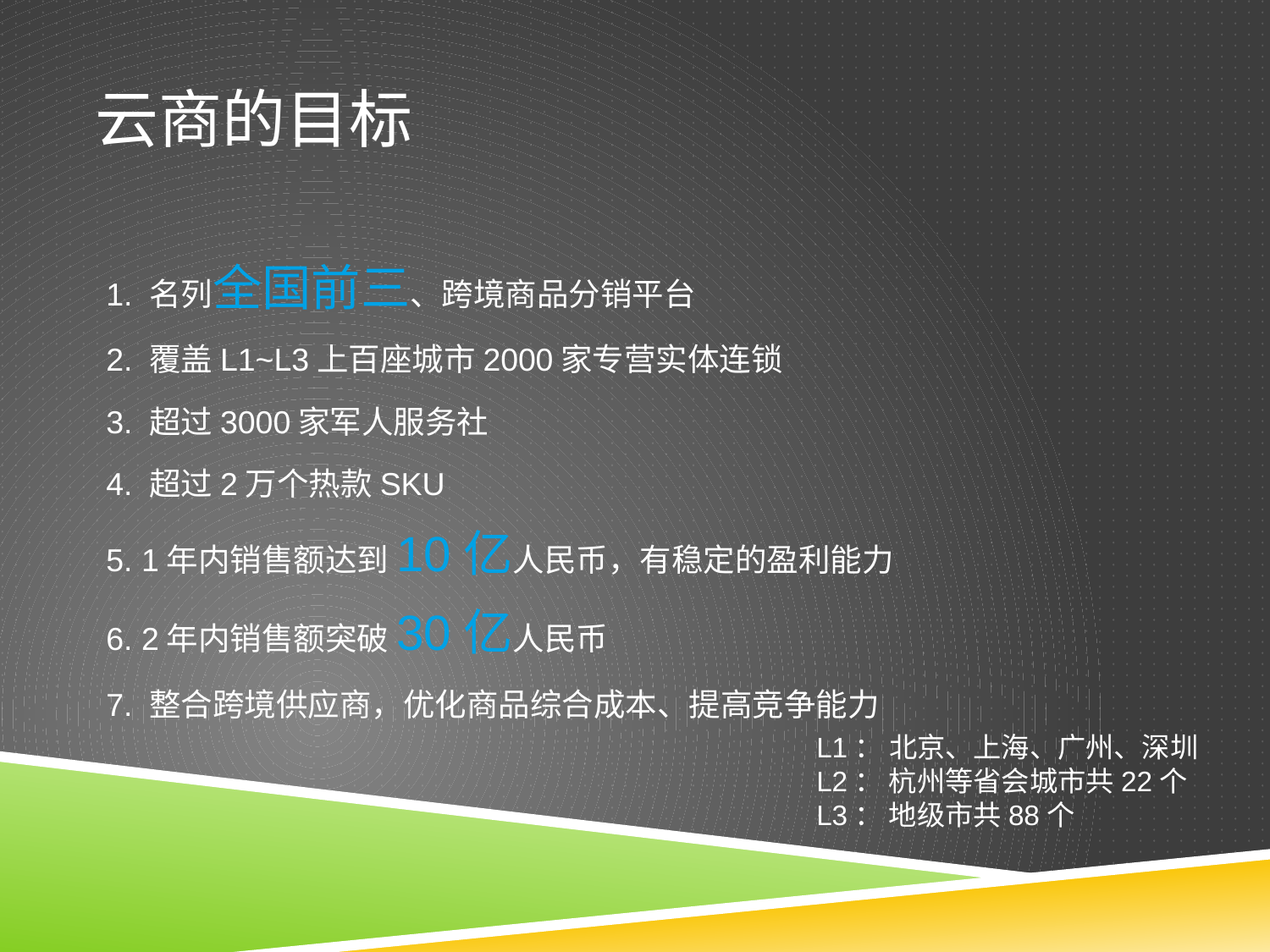

# 云商的目标
1. 名列全国前三、跨境商品分销平台
2. 覆盖L1~L3上百座城市2000家专营实体连锁
3. 超过3000家军人服务社
4. 超过2万个热款SKU
5. 1年内销售额达到10亿人民币，有稳定的盈利能力
6. 2年内销售额突破30亿人民币
7. 整合跨境供应商，优化商品综合成本、提高竞争能力

L1： 北京、上海、广州、深圳
L2： 杭州等省会城市共22个
L3： 地级市共88个